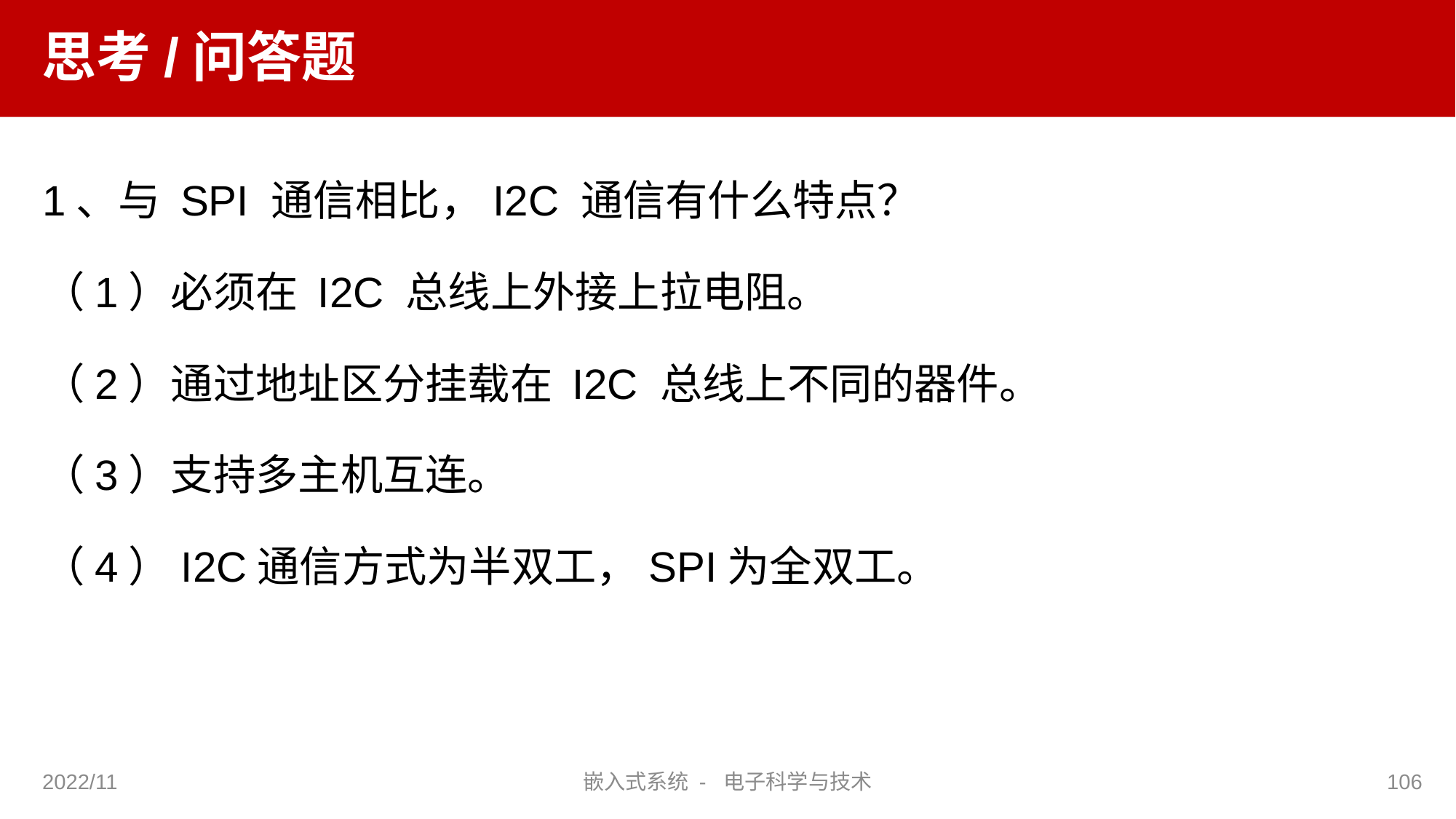

# 思考/问答题
1、与 SPI 通信相比，I2C 通信有什么特点？
（1）必须在 I2C 总线上外接上拉电阻。
（2）通过地址区分挂载在 I2C 总线上不同的器件。
（3）支持多主机互连。
（4）I2C通信方式为半双工，SPI为全双工。
2022/11
嵌入式系统 -  电子科学与技术
106